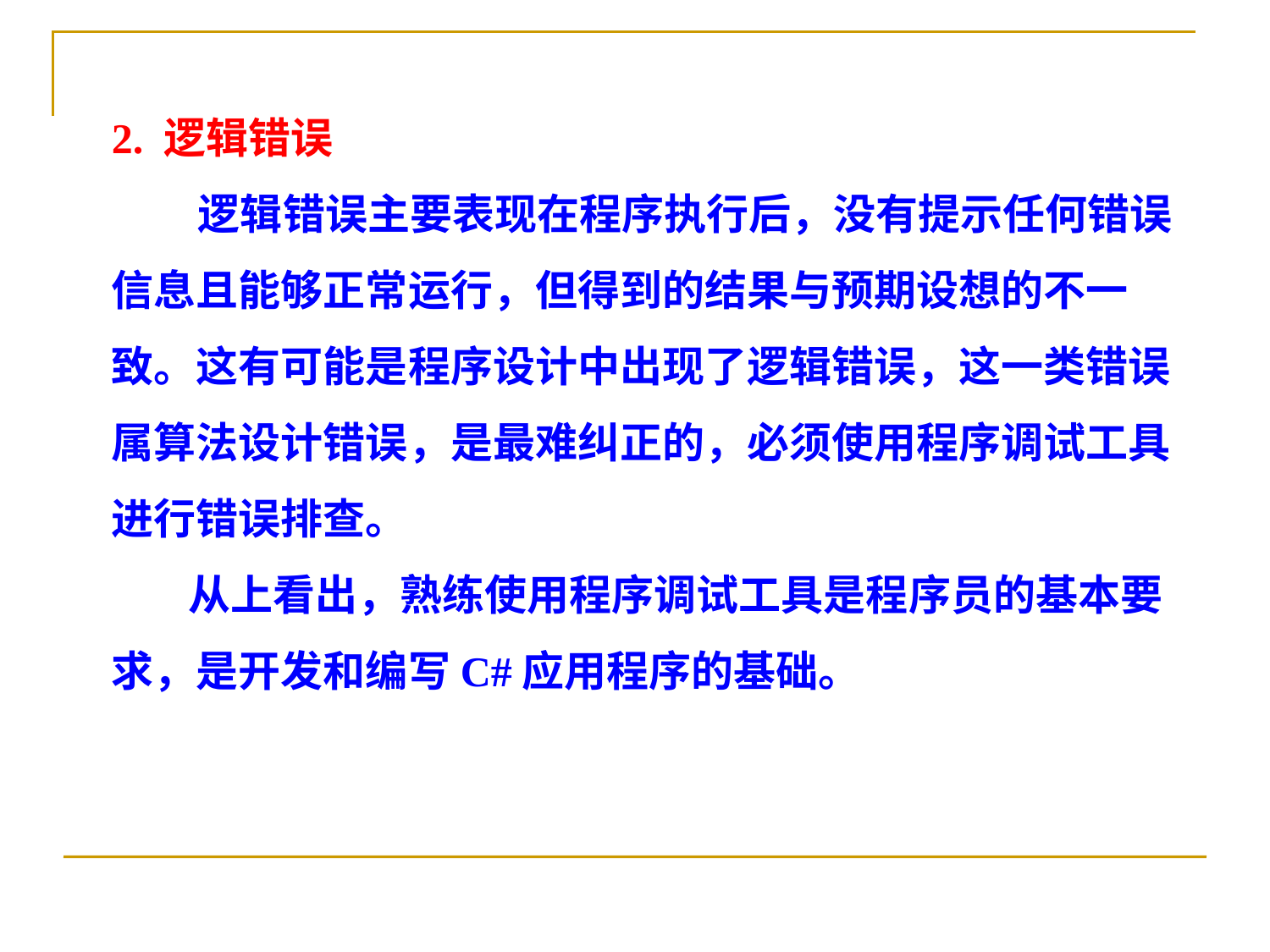

2. 逻辑错误
        逻辑错误主要表现在程序执行后，没有提示任何错误信息且能够正常运行，但得到的结果与预期设想的不一致。这有可能是程序设计中出现了逻辑错误，这一类错误属算法设计错误，是最难纠正的，必须使用程序调试工具进行错误排查。
       从上看出，熟练使用程序调试工具是程序员的基本要求，是开发和编写C#应用程序的基础。